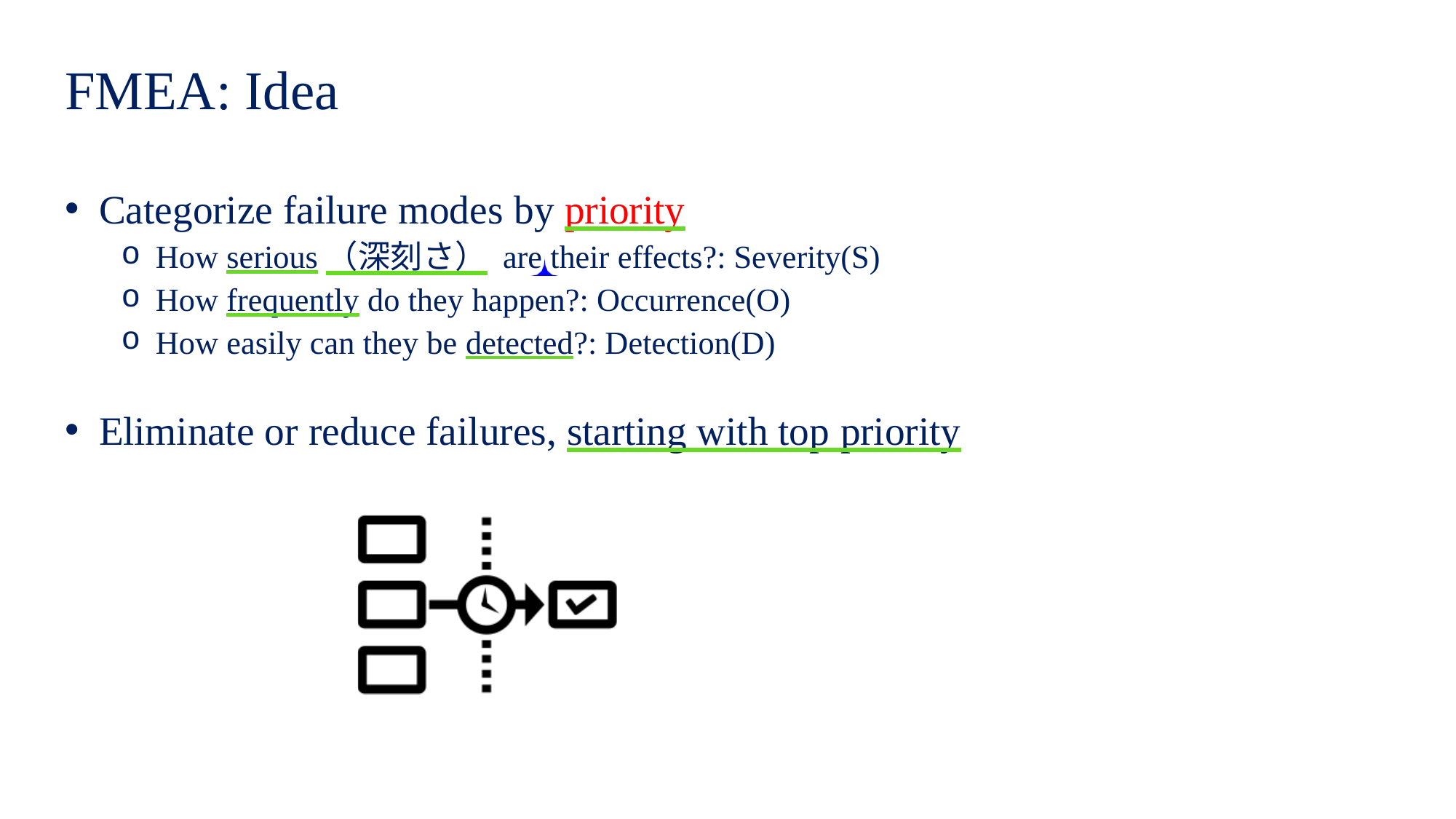

# FMEA: Idea
Categorize failure modes by priority
How serious（深刻さ） are their effects?: Severity(S)
How frequently do they happen?: Occurrence(O)
How easily can they be detected?: Detection(D)

Eliminate or reduce failures, starting with top priority